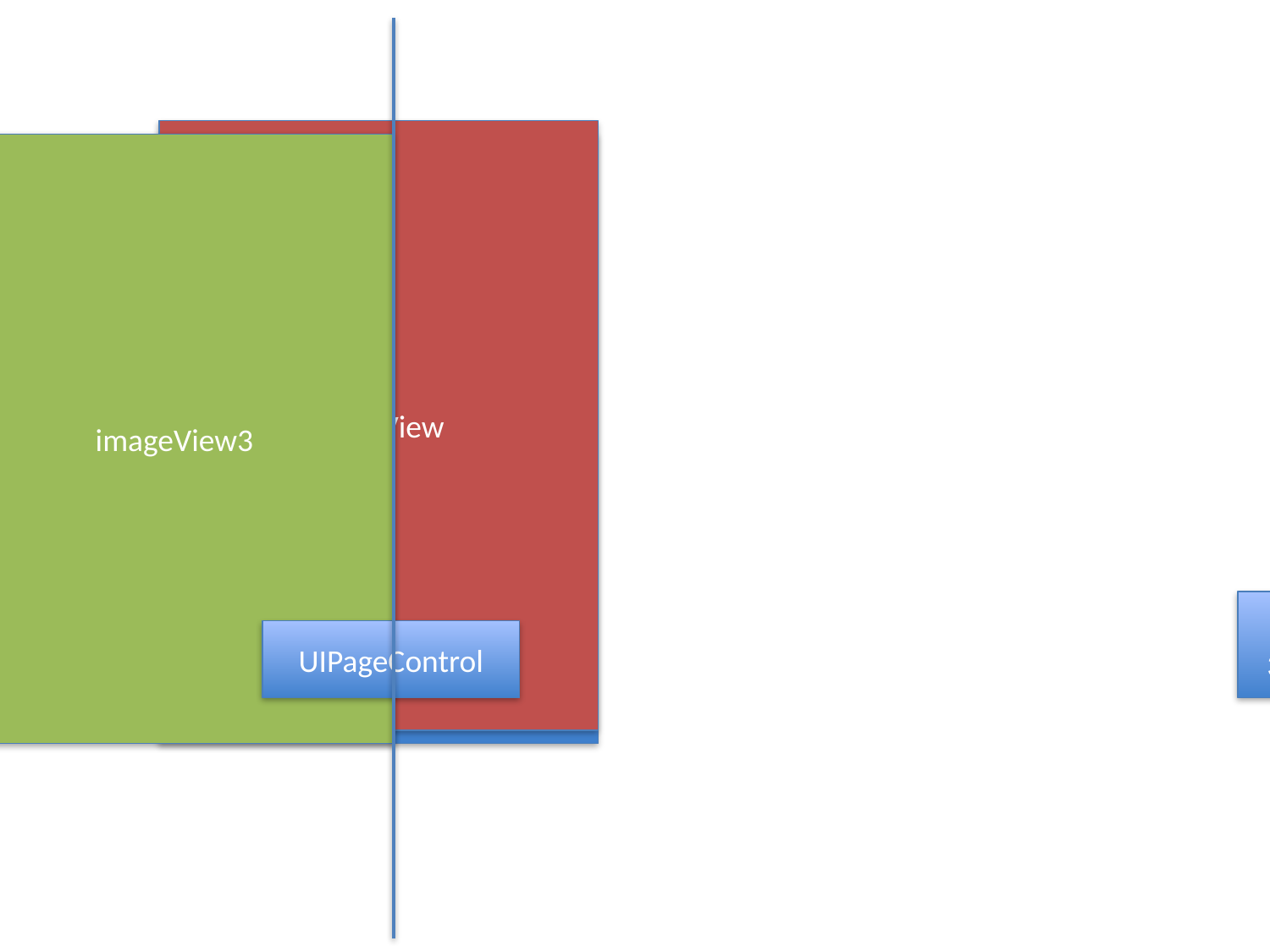

scrollView
imageView0
i == 0
imageView1
i == 1
imageView2
imageView3
控制器的view
0
300/320 = 0
UIPageControl
0
300/320 = 0